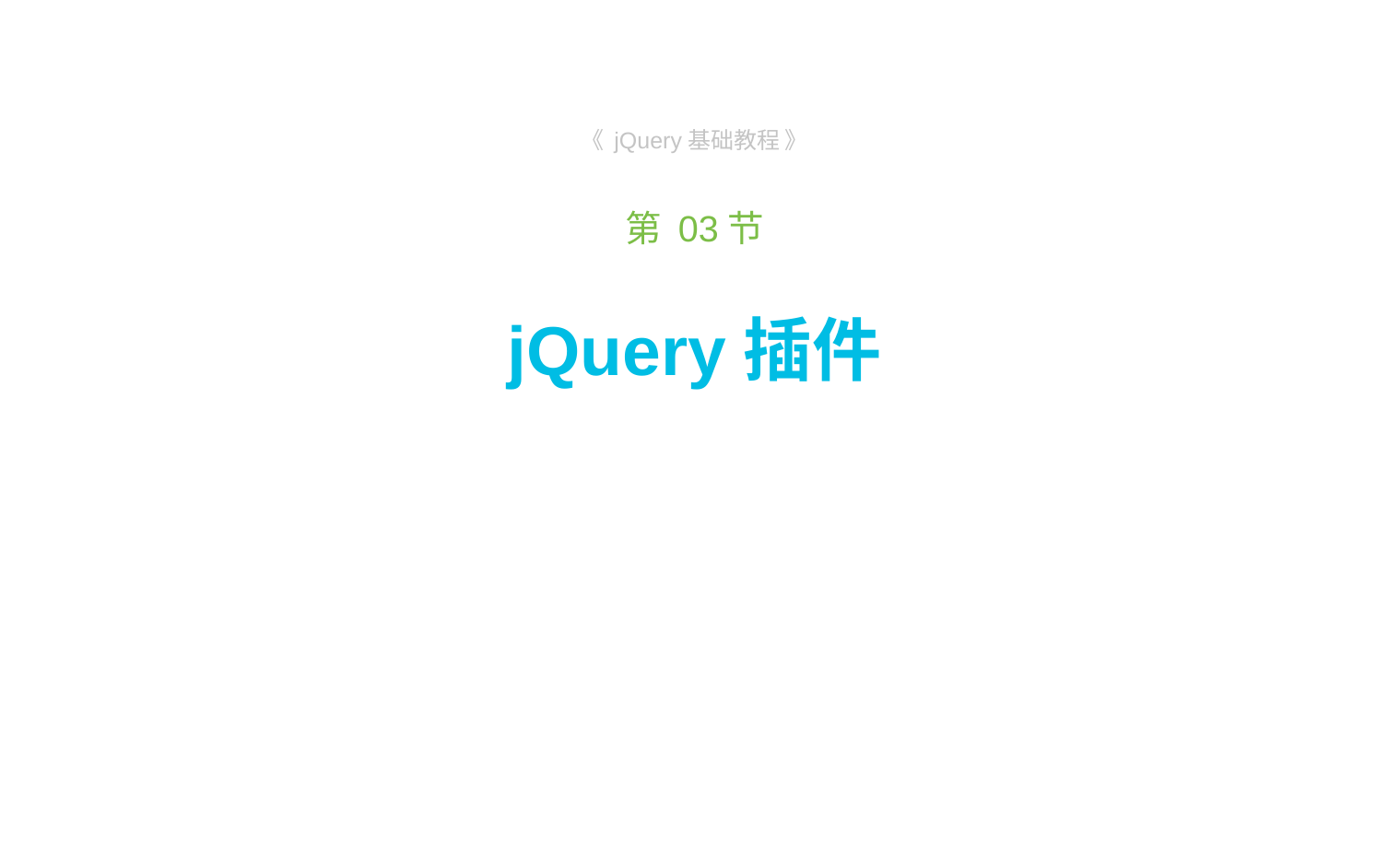

《 jQuery基础教程 》
第 03节
# jQuery插件